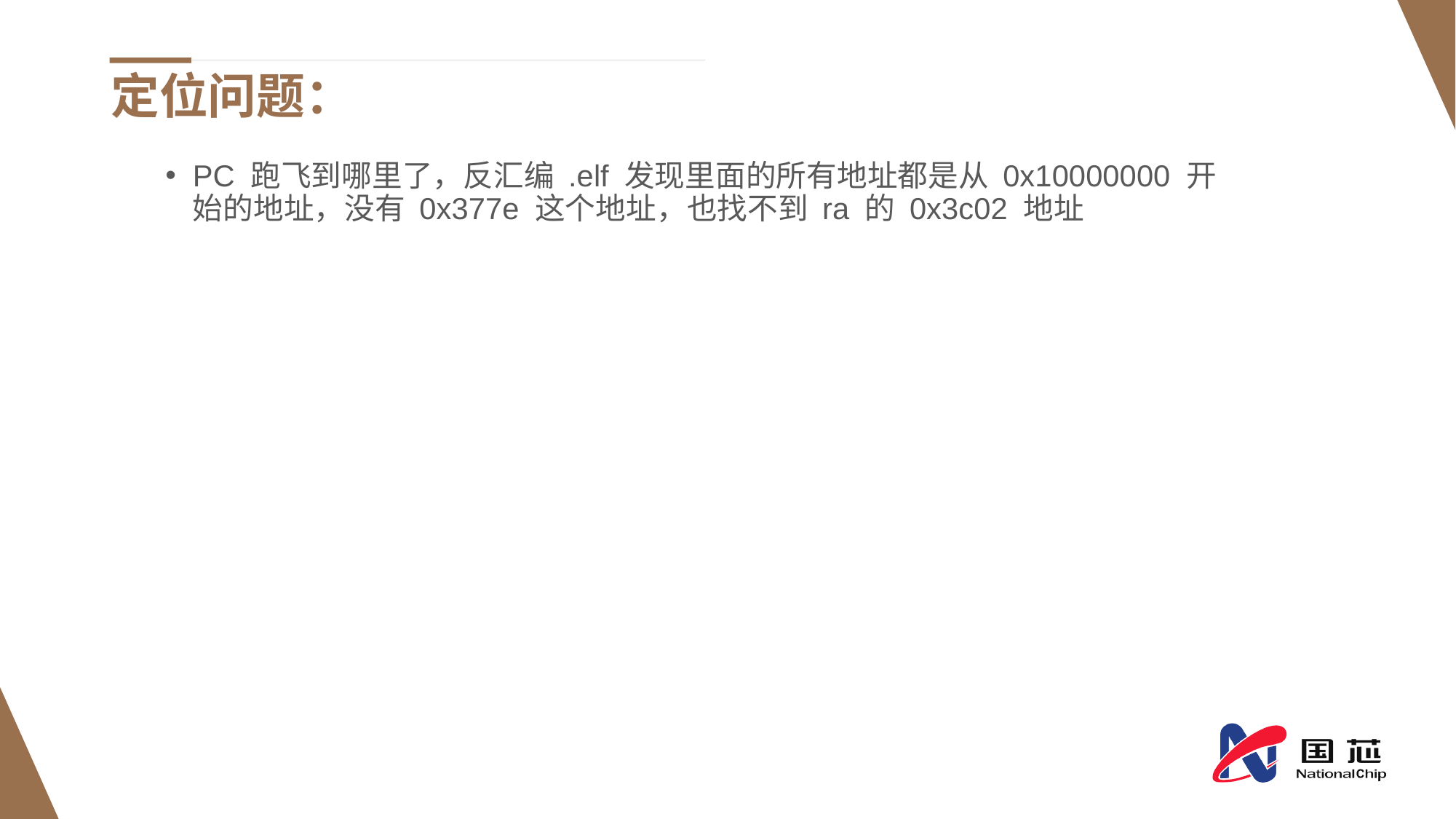

# 定位问题：
PC 跑飞到哪里了，反汇编 .elf 发现里面的所有地址都是从 0x10000000 开始的地址，没有 0x377e 这个地址，也找不到 ra 的 0x3c02 地址